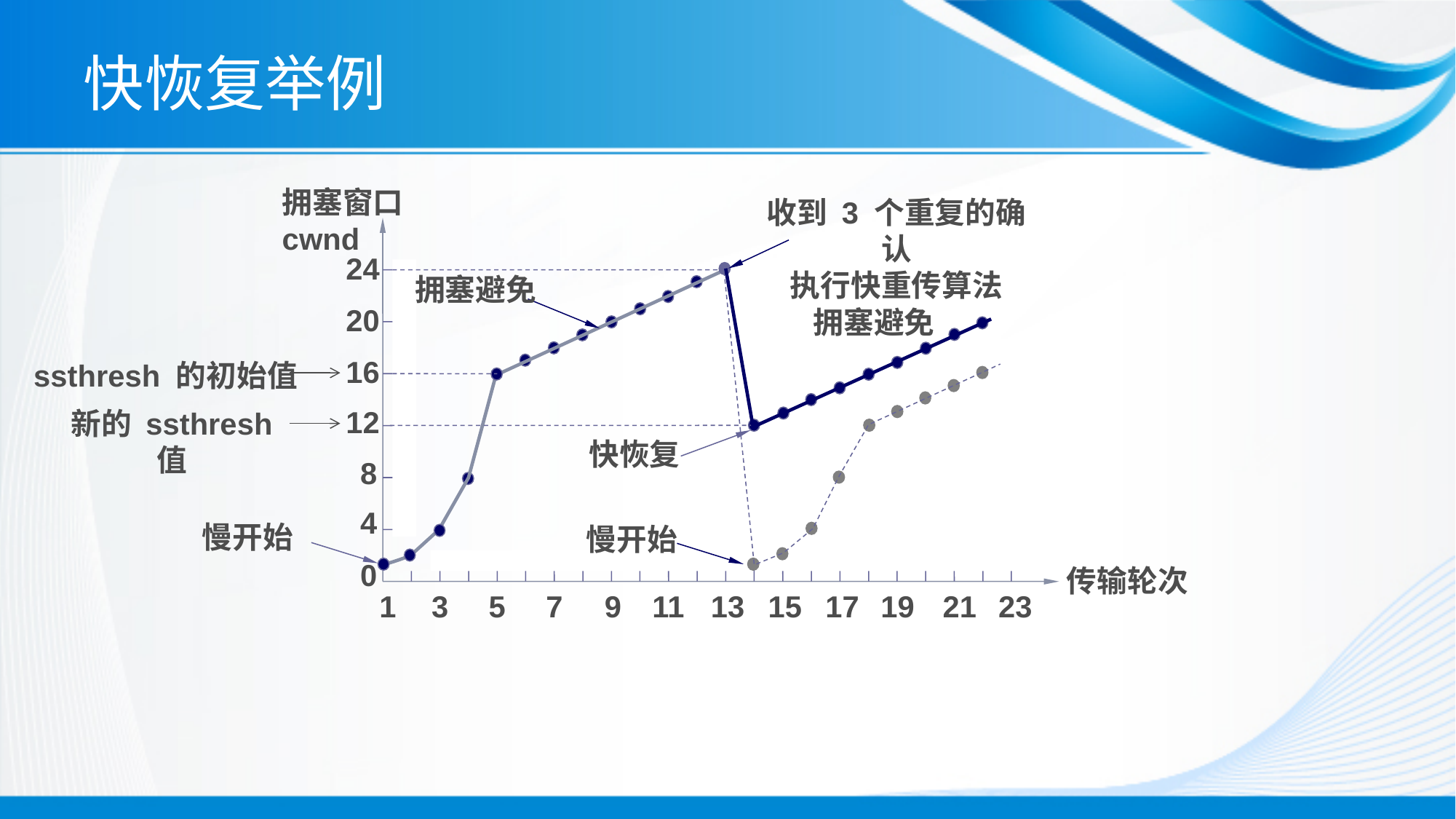

# 快恢复举例
拥塞窗口 cwnd
收到 3 个重复的确认
执行快重传算法

24

拥塞避免

20
拥塞避免

16
ssthresh 的初始值

12
新的 ssthresh 值

快恢复

8

4
慢开始
慢开始

0
传输轮次

1
3
5
7
9
11
13
15
17
19
21
23